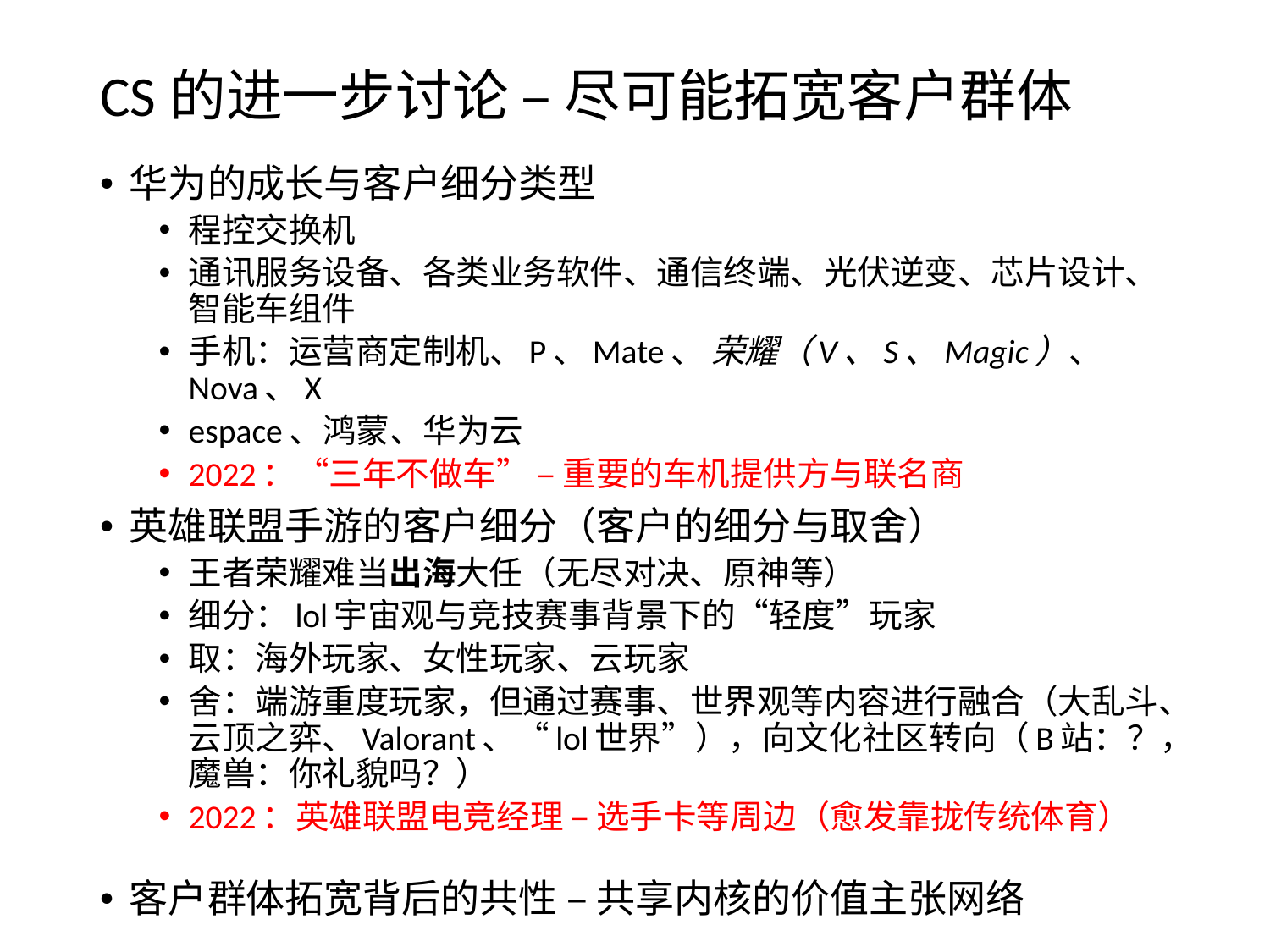

# CS的进一步讨论 – 尽可能拓宽客户群体
华为的成长与客户细分类型
程控交换机
通讯服务设备、各类业务软件、通信终端、光伏逆变、芯片设计、 智能车组件
手机：运营商定制机、P、Mate、 荣耀（V、S、Magic）、 Nova、X
espace、鸿蒙、华为云
2022：“三年不做车” – 重要的车机提供方与联名商
英雄联盟手游的客户细分（客户的细分与取舍）
王者荣耀难当出海大任（无尽对决、原神等）
细分：lol宇宙观与竞技赛事背景下的“轻度”玩家
取：海外玩家、女性玩家、云玩家
舍：端游重度玩家，但通过赛事、世界观等内容进行融合（大乱斗、云顶之弈、Valorant、“lol世界”），向文化社区转向（B站：？，魔兽：你礼貌吗？）
2022：英雄联盟电竞经理 – 选手卡等周边（愈发靠拢传统体育）

客户群体拓宽背后的共性 – 共享内核的价值主张网络